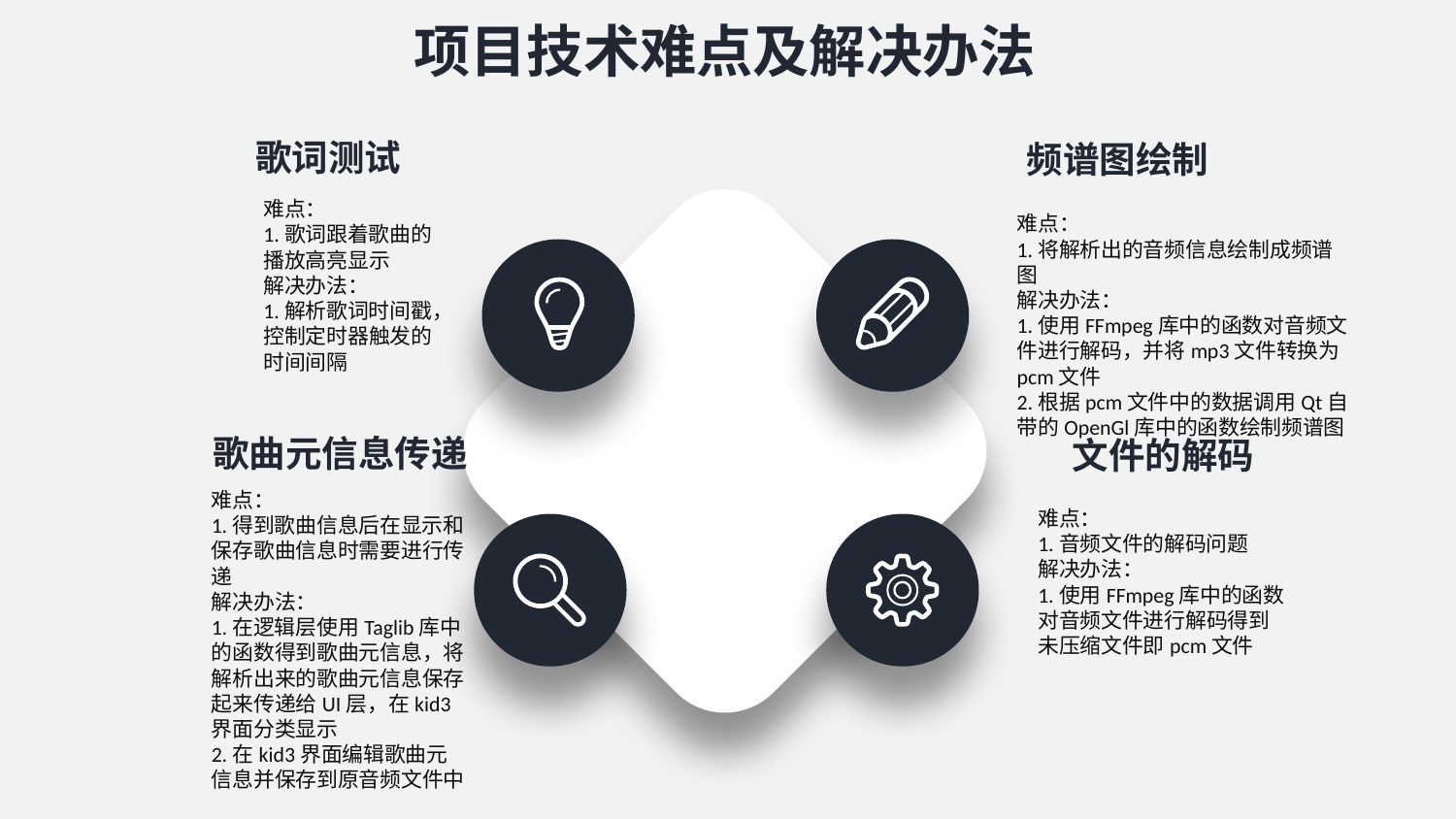

项目技术难点及解决办法
歌词测试

频谱图绘制
难点：
1.歌词跟着歌曲的播放高亮显示
解决办法：
1.解析歌词时间戳，控制定时器触发的时间间隔
难点：
1.将解析出的音频信息绘制成频谱图
解决办法：
1.使用FFmpeg库中的函数对音频文件进行解码，并将mp3文件转换为pcm文件
2.根据pcm文件中的数据调用Qt自带的OpenGl库中的函数绘制频谱图

歌曲元信息传递
文件的解码
难点：
1.得到歌曲信息后在显示和保存歌曲信息时需要进行传递
解决办法：
1.在逻辑层使用Taglib库中的函数得到歌曲元信息，将解析出来的歌曲元信息保存起来传递给UI层，在kid3界面分类显示
2.在kid3界面编辑歌曲元信息并保存到原音频文件中
难点：
1.音频文件的解码问题
解决办法：
1.使用FFmpeg库中的函数对音频文件进行解码得到未压缩文件即pcm文件